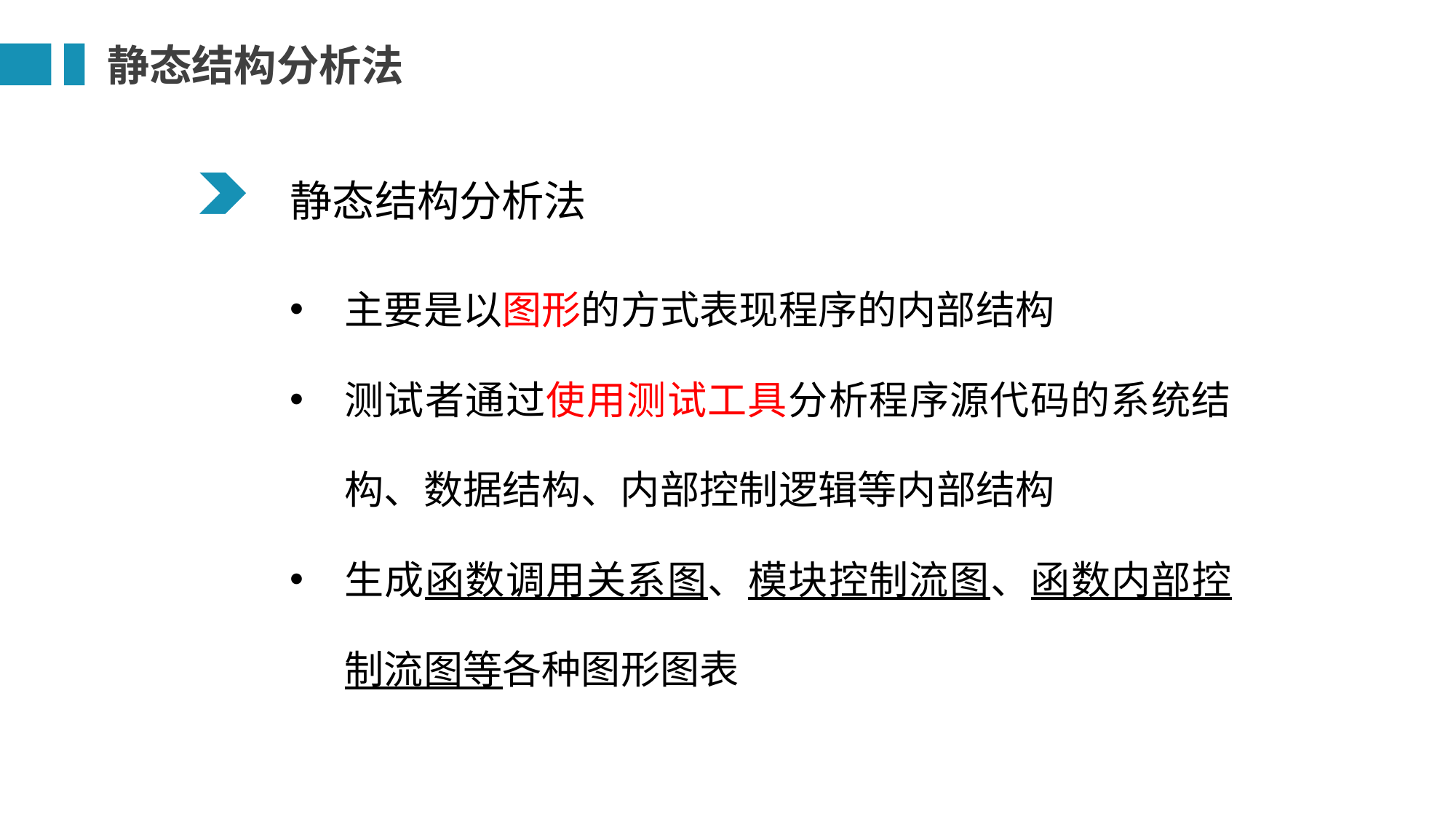

静态结构分析法

静态结构分析法

主要是以图形的方式表现程序的内部结构
测试者通过使用测试工具分析程序源代码的系统结构、数据结构、内部控制逻辑等内部结构
生成函数调用关系图、模块控制流图、函数内部控制流图等各种图形图表
31